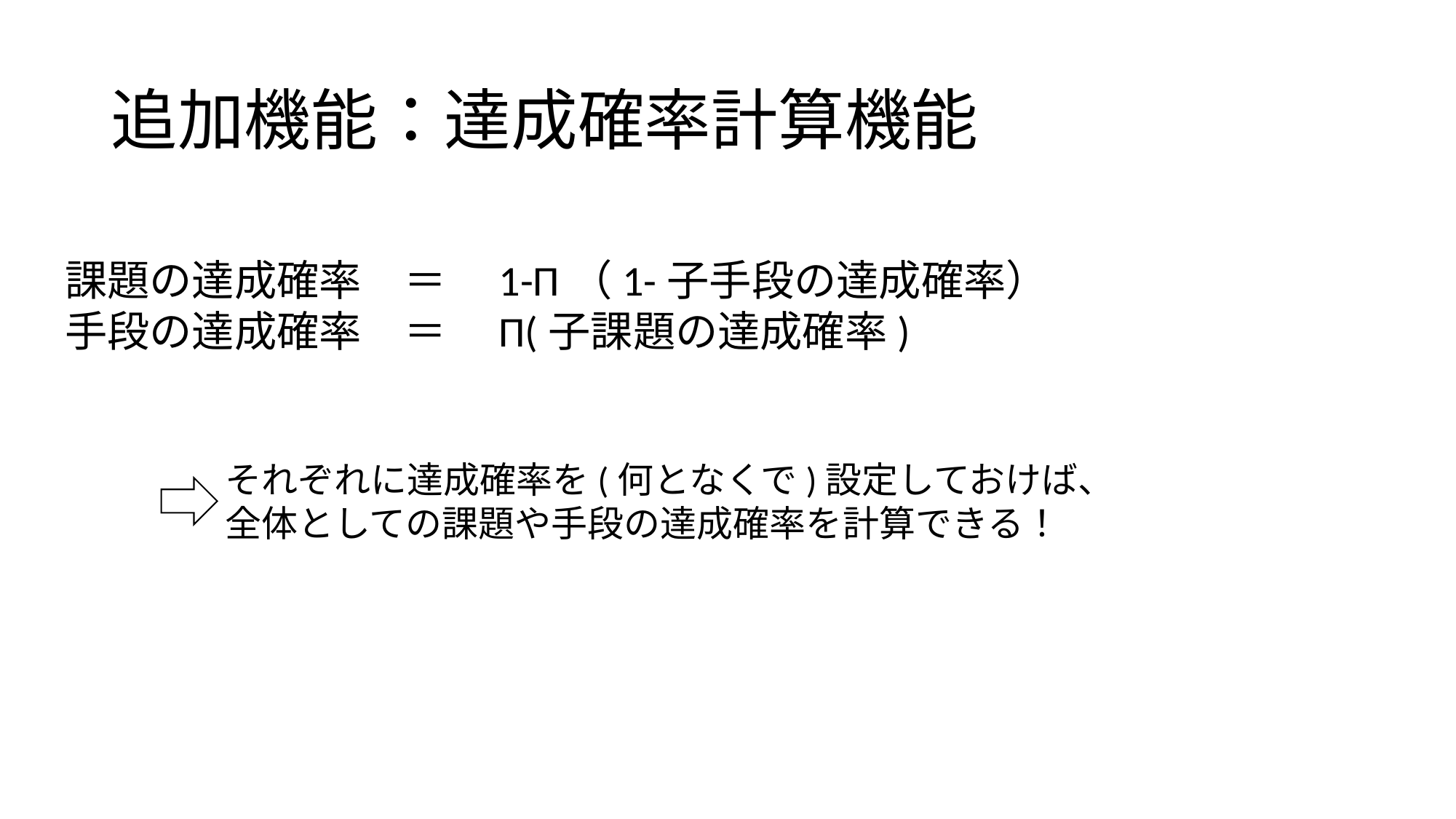

# 追加機能：達成確率計算機能
課題の達成確率　＝　1-Π（1-子手段の達成確率）
手段の達成確率　＝　Π(子課題の達成確率)
それぞれに達成確率を(何となくで)設定しておけば、
全体としての課題や手段の達成確率を計算できる！